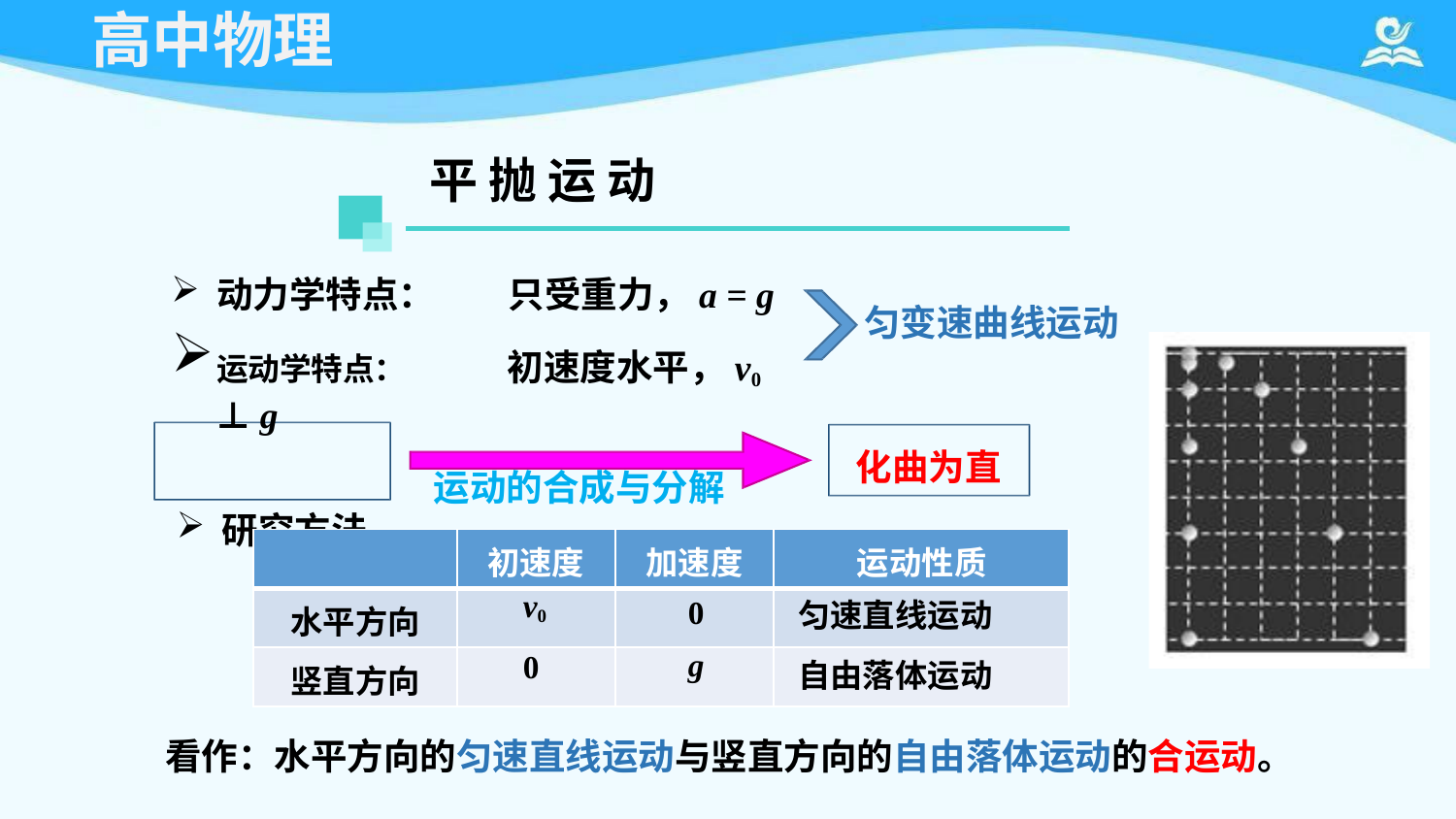

# 高中物理
平 抛 运 动

动力学特点：	只受重力，a = g
运动学特点：	初速度水平，v0 ⊥ g
运动的合成与分解
研究方法

匀变速曲线运动

化曲为直
|  | 初速度 | 加速度 | 运动性质 |
| --- | --- | --- | --- |
| 水平方向 | v0 | 0 | 匀速直线运动 |
| 竖直方向 | 0 | g | 自由落体运动 |
看作：水平方向的匀速直线运动与竖直方向的自由落体运动的合运动。